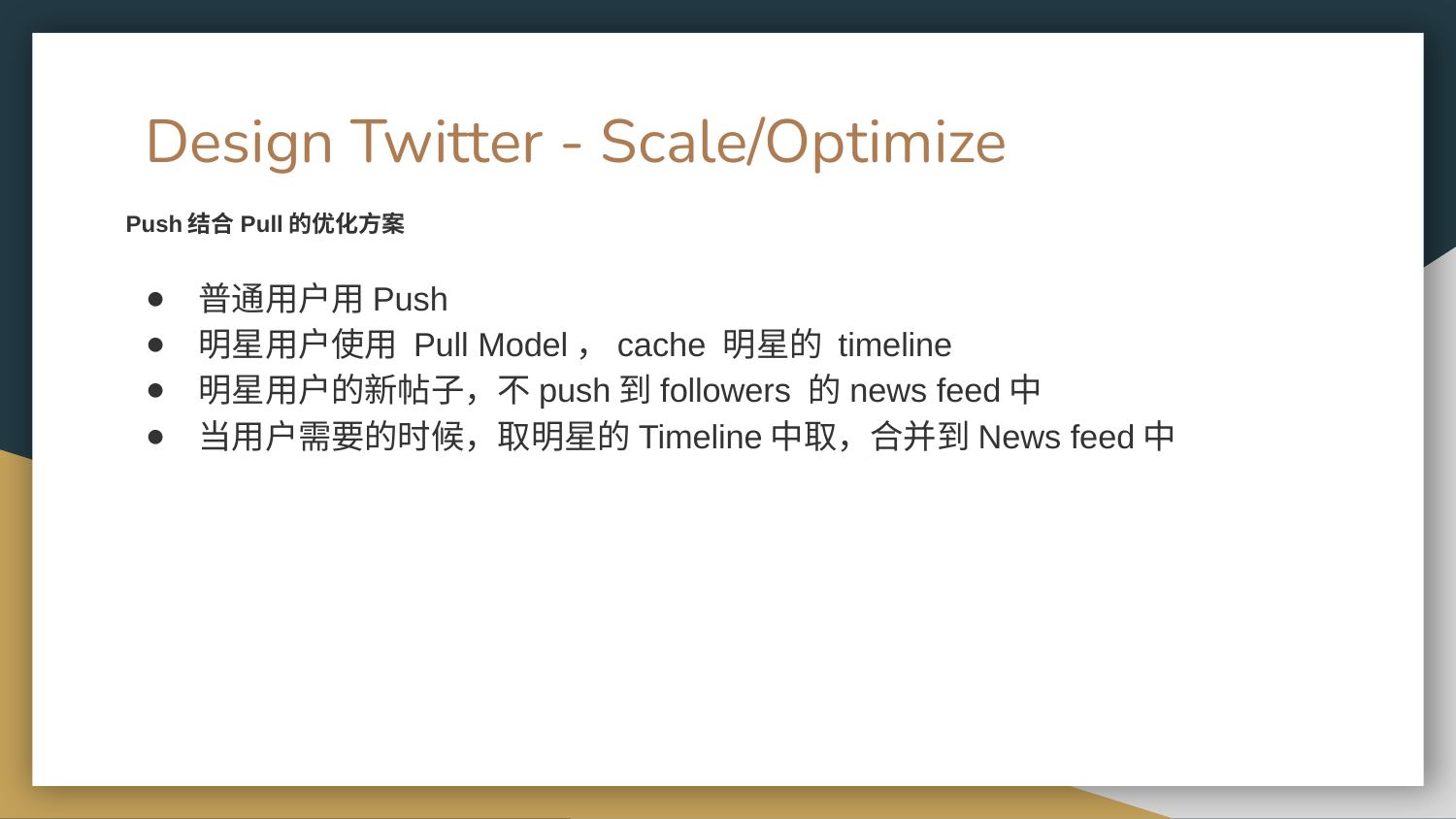

# Design Twitter - Scale/Optimize
Push结合Pull的优化方案
普通用户用Push
明星用户使用 Pull Model，cache 明星的 timeline
明星用户的新帖子，不push到followers 的news feed中
当用户需要的时候，取明星的Timeline中取，合并到News feed中